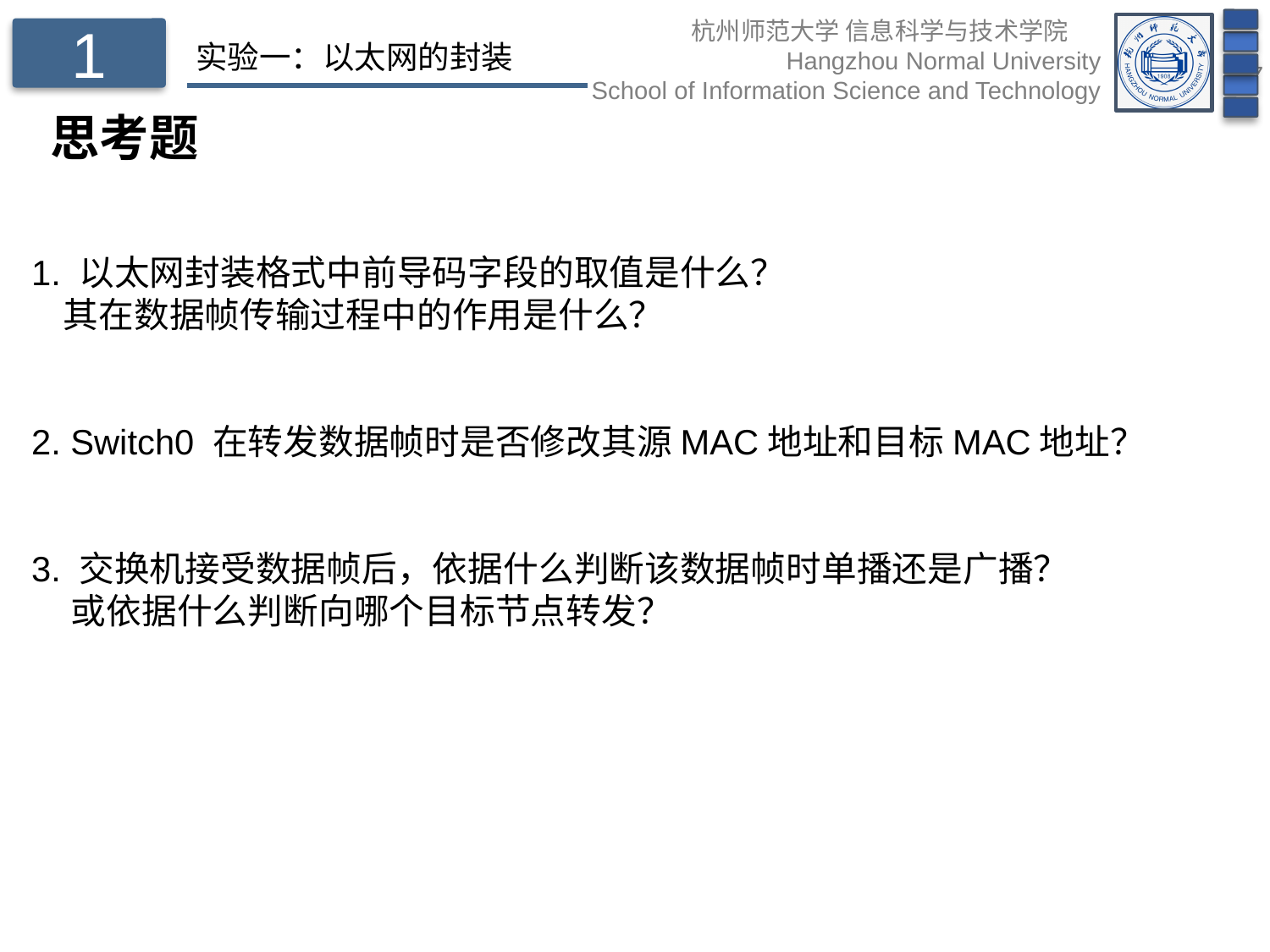

1
实验一：以太网的封装
思考题

1. 以太网封装格式中前导码字段的取值是什么？
   其在数据帧传输过程中的作用是什么？

2. Switch0 在转发数据帧时是否修改其源MAC地址和目标MAC地址？

3. 交换机接受数据帧后，依据什么判断该数据帧时单播还是广播？
    或依据什么判断向哪个目标节点转发？